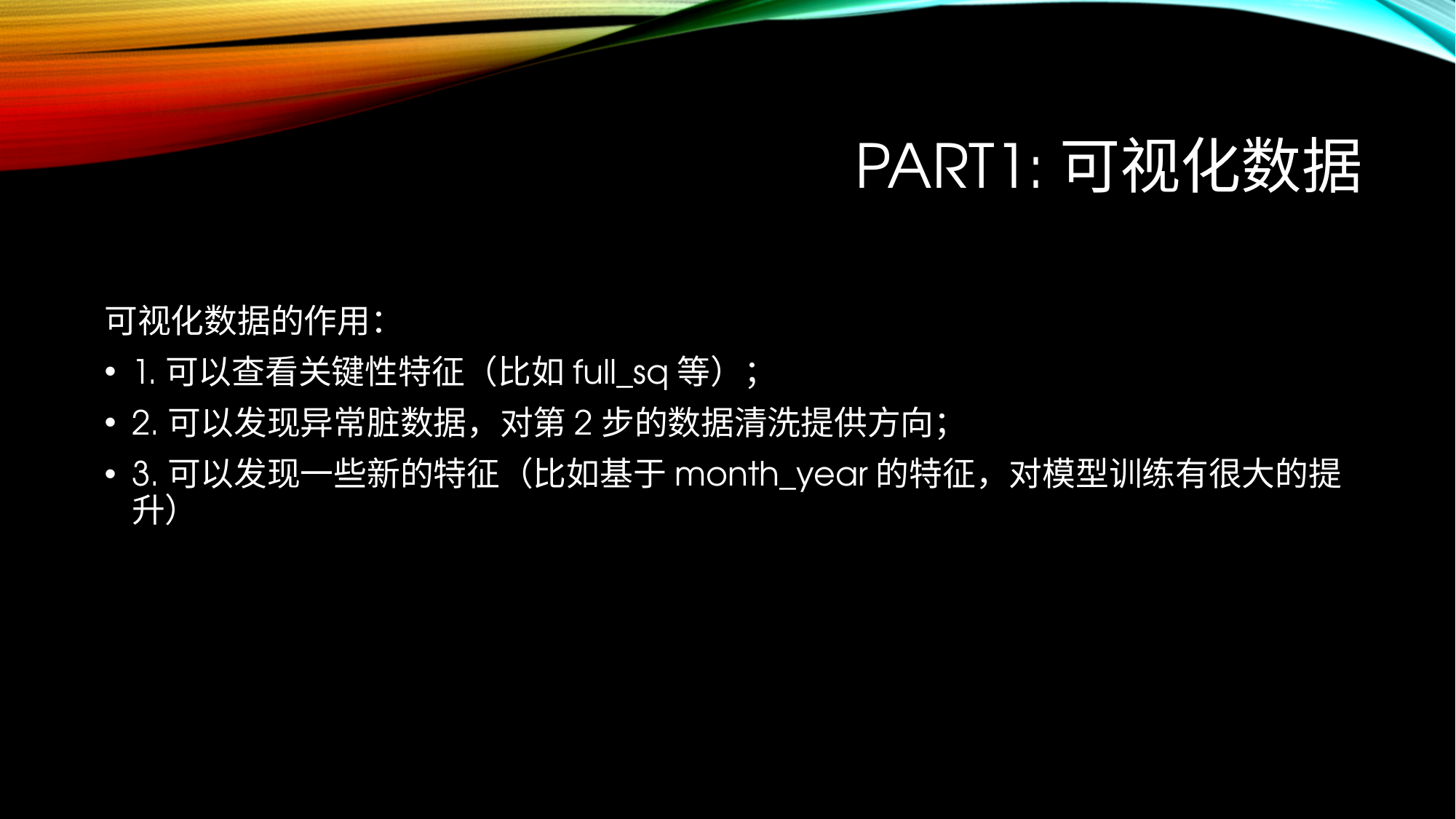

# PART1:可视化数据
可视化数据的作用：
1.可以查看关键性特征（比如full_sq等）；
2.可以发现异常脏数据，对第2步的数据清洗提供方向；
3.可以发现一些新的特征（比如基于month_year的特征，对模型训练有很大的提升）